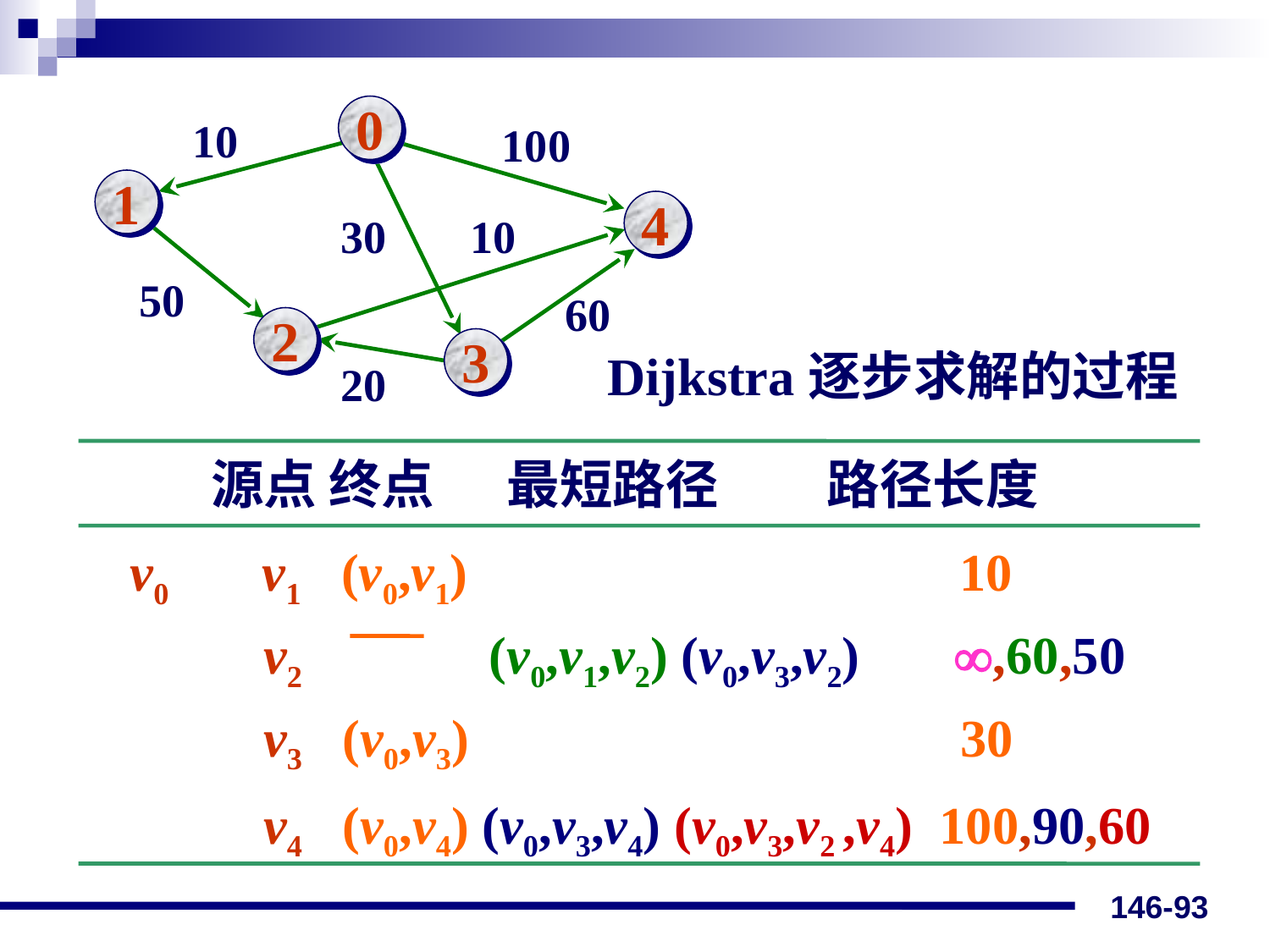

0
10
100

1
4
30
10

50
60
2
3

20
Dijkstra逐步求解的过程

源点 终点      最短路径         路径长度
v0       v1   (v0,v1)                                     10
          v2              (v0,v1,v2) (v0,v3,v2)       ∞,60,50
          v3   (v0,v3)                                     30
          v4   (v0,v4) (v0,v3,v4) (v0,v3,v2 ,v4)  100,90,60

146-93